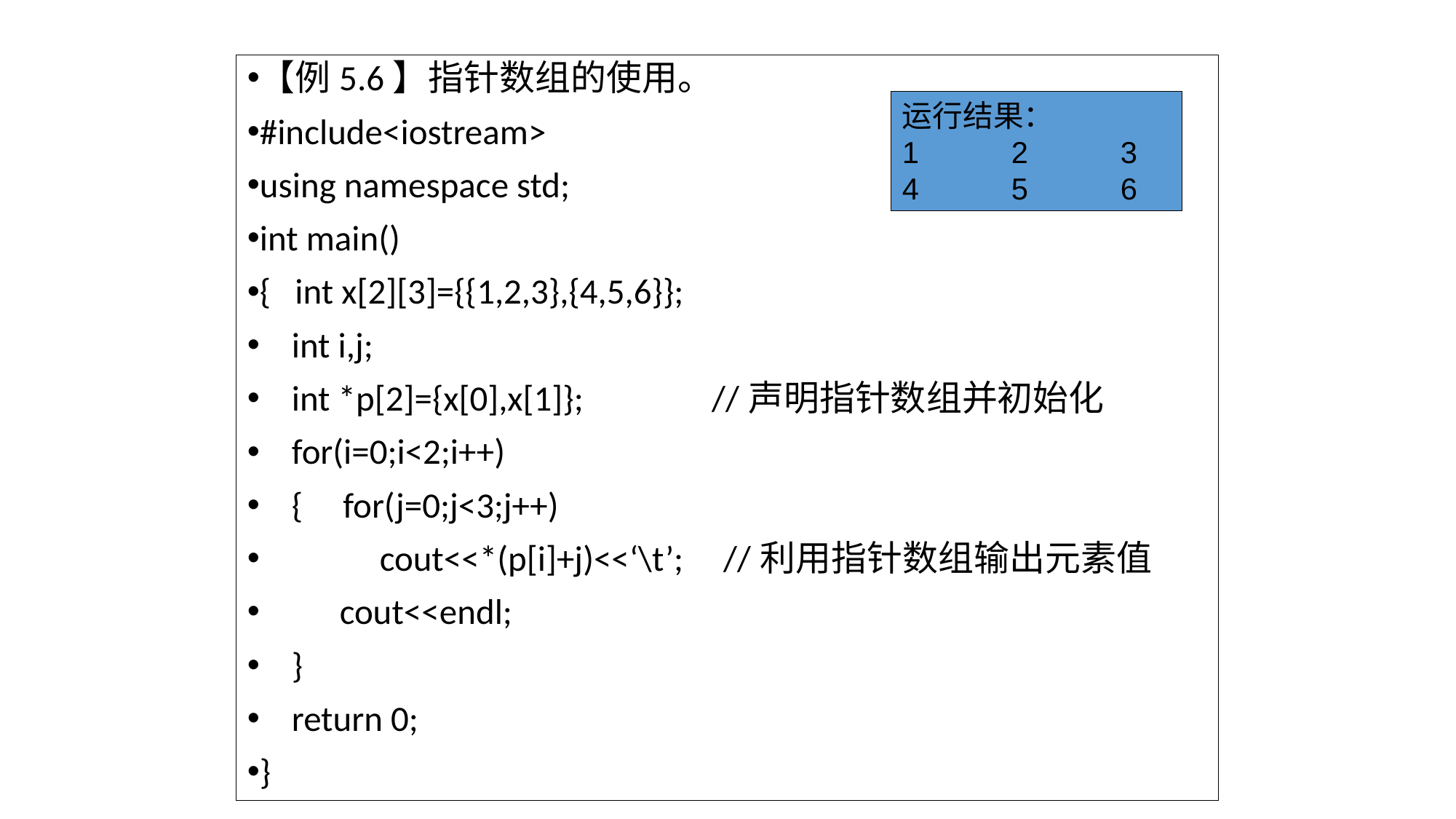

【例5.6】指针数组的使用。
#include<iostream>
using namespace std;
int main()
{   int x[2][3]={{1,2,3},{4,5,6}};
    int i,j;
    int *p[2]={x[0],x[1]};                //声明指针数组并初始化
    for(i=0;i<2;i++)
    {     for(j=0;j<3;j++)
               cout<<*(p[i]+j)<<‘\t’;     //利用指针数组输出元素值
          cout<<endl;
    }
    return 0;
}
运行结果：
1	2	3
4	5	6